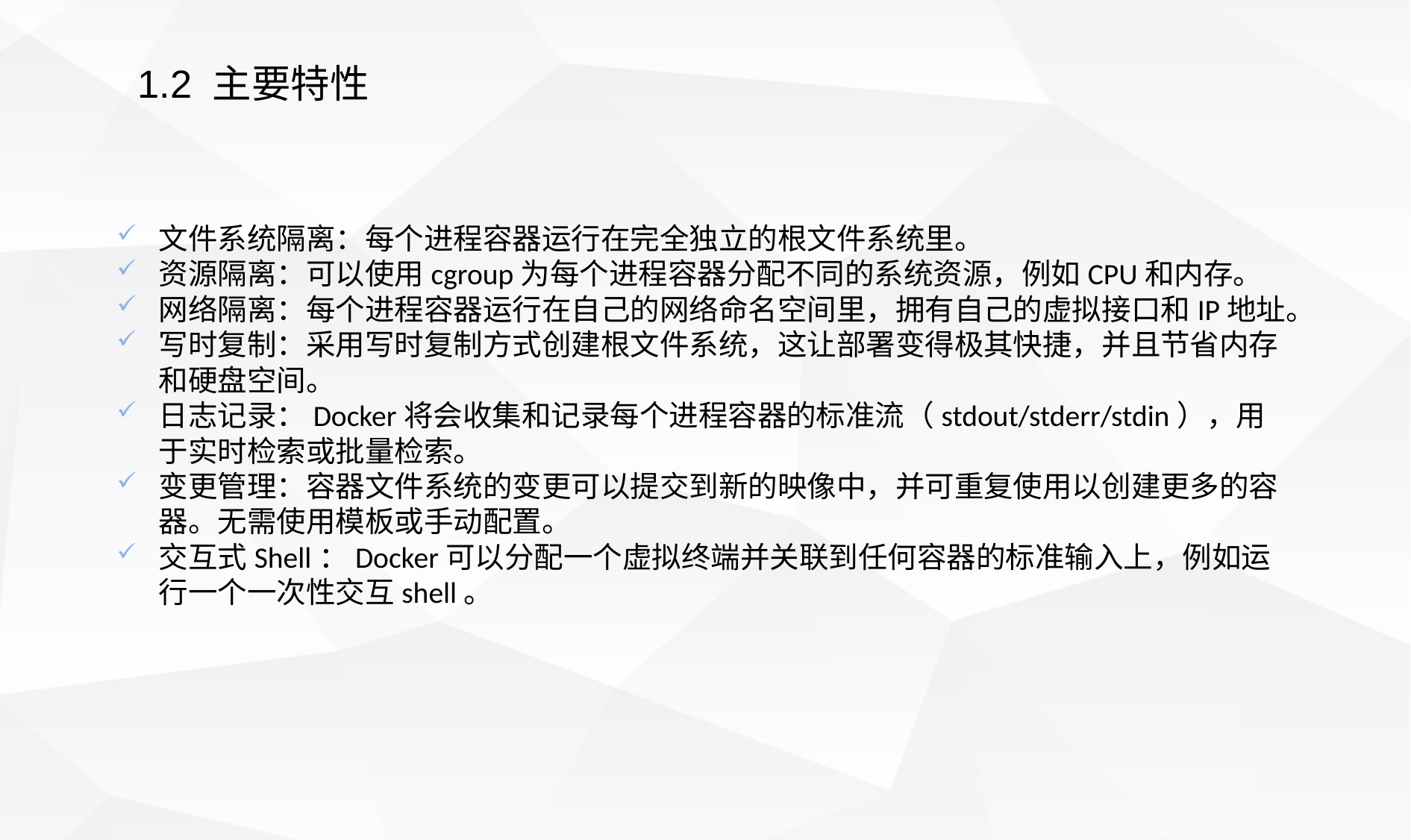

1.2 主要特性

文件系统隔离：每个进程容器运行在完全独立的根文件系统里。
资源隔离：可以使用cgroup为每个进程容器分配不同的系统资源，例如CPU和内存。
网络隔离：每个进程容器运行在自己的网络命名空间里，拥有自己的虚拟接口和IP地址。
写时复制：采用写时复制方式创建根文件系统，这让部署变得极其快捷，并且节省内存和硬盘空间。
日志记录：Docker将会收集和记录每个进程容器的标准流（stdout/stderr/stdin），用于实时检索或批量检索。
变更管理：容器文件系统的变更可以提交到新的映像中，并可重复使用以创建更多的容器。无需使用模板或手动配置。
交互式Shell：Docker可以分配一个虚拟终端并关联到任何容器的标准输入上，例如运行一个一次性交互shell。